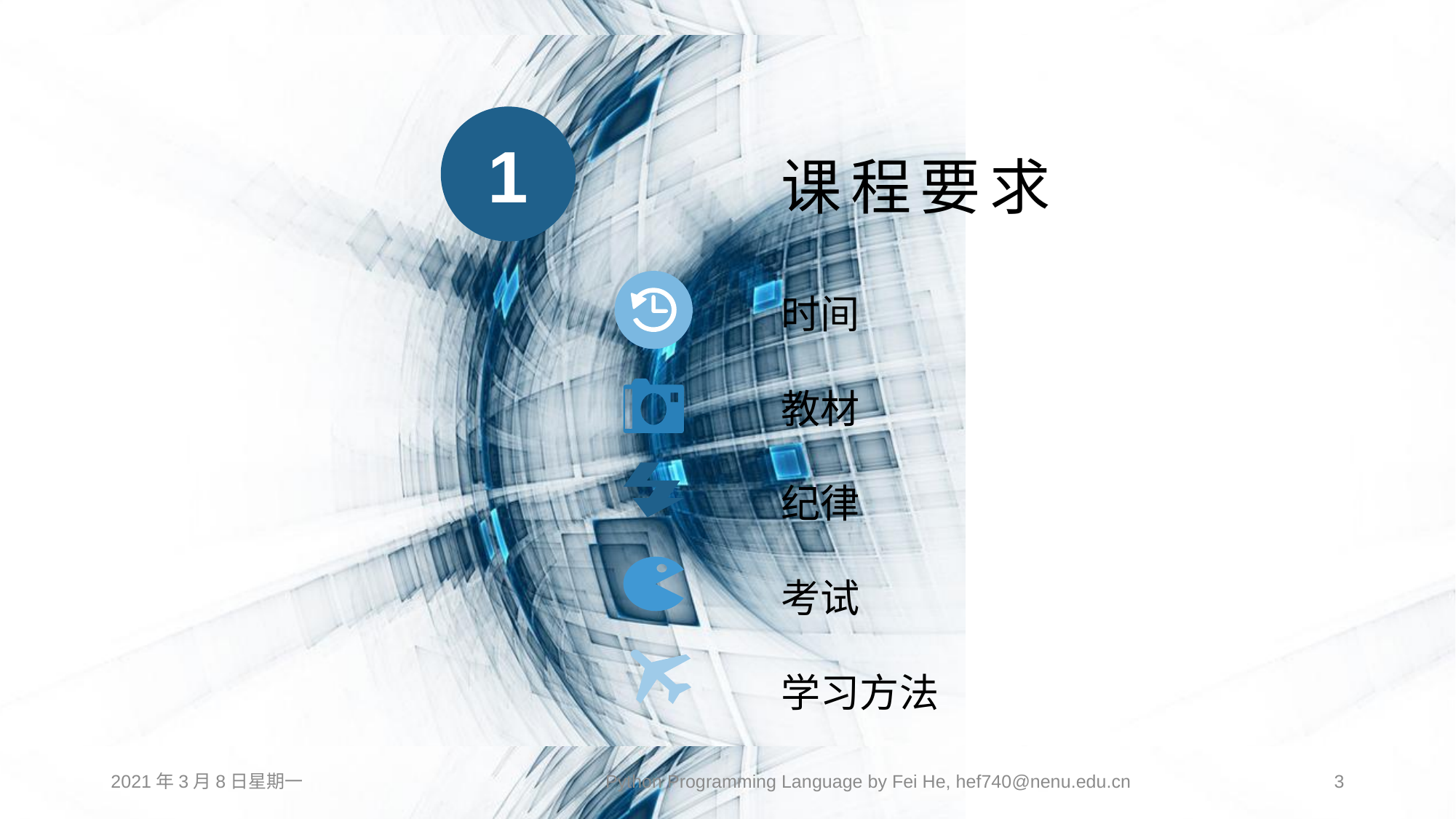

课程要求
1
时间
教材
纪律
考试
学习方法

2021年3月8日星期一
Python Programming Language by Fei He, hef740@nenu.edu.cn
3